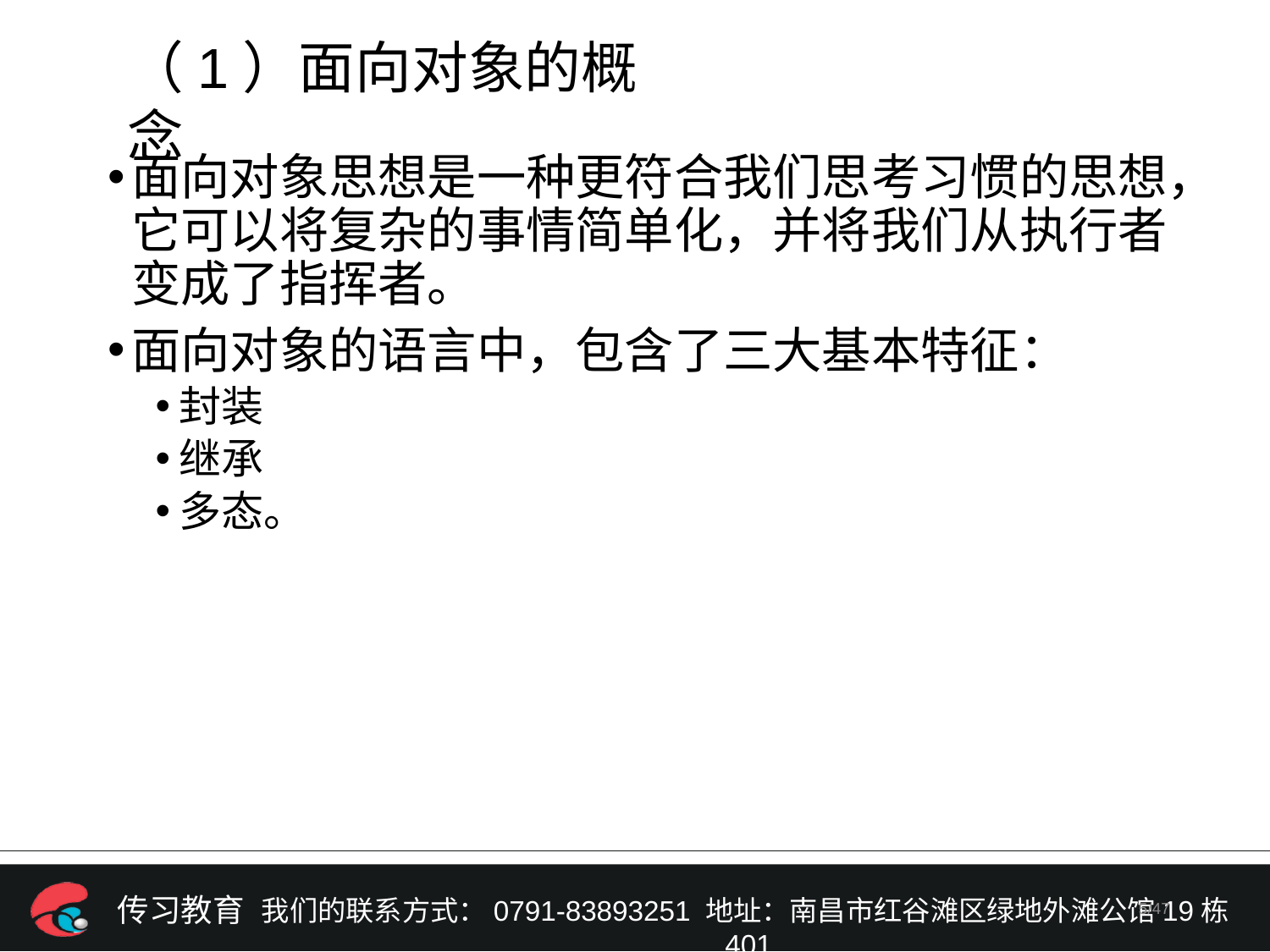

（1）面向对象的概念
面向对象思想是一种更符合我们思考习惯的思想，它可以将复杂的事情简单化，并将我们从执行者变成了指挥者。
面向对象的语言中，包含了三大基本特征：
封装
继承
多态。
5/47